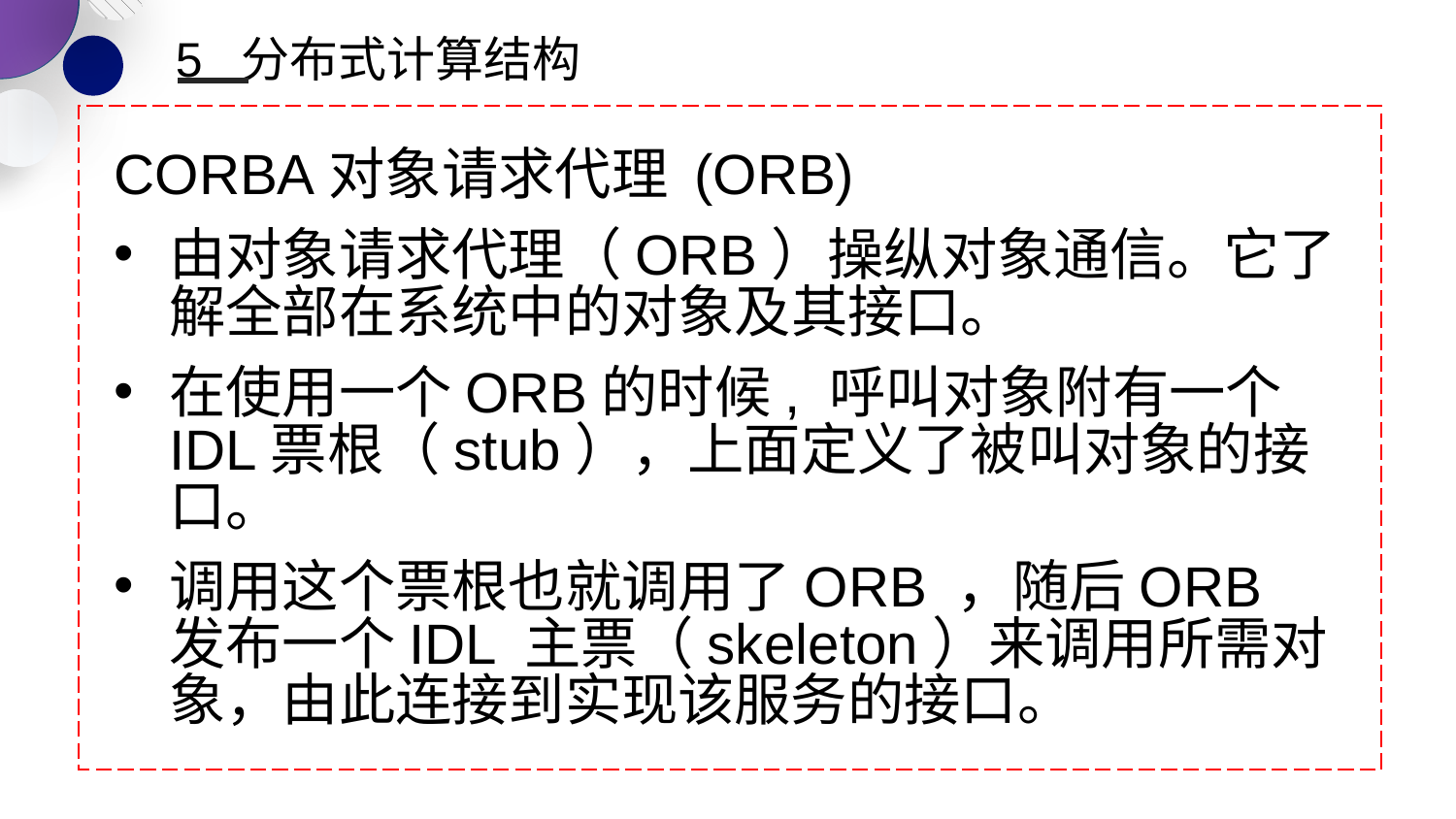

5  分布式计算结构

CORBA对象请求代理 (ORB)
由对象请求代理（ORB）操纵对象通信。它了解全部在系统中的对象及其接口。
在使用一个ORB的时候, 呼叫对象附有一个IDL票根（stub），上面定义了被叫对象的接口。
调用这个票根也就调用了ORB ，随后ORB 发布一个IDL 主票（skeleton）来调用所需对象，由此连接到实现该服务的接口。